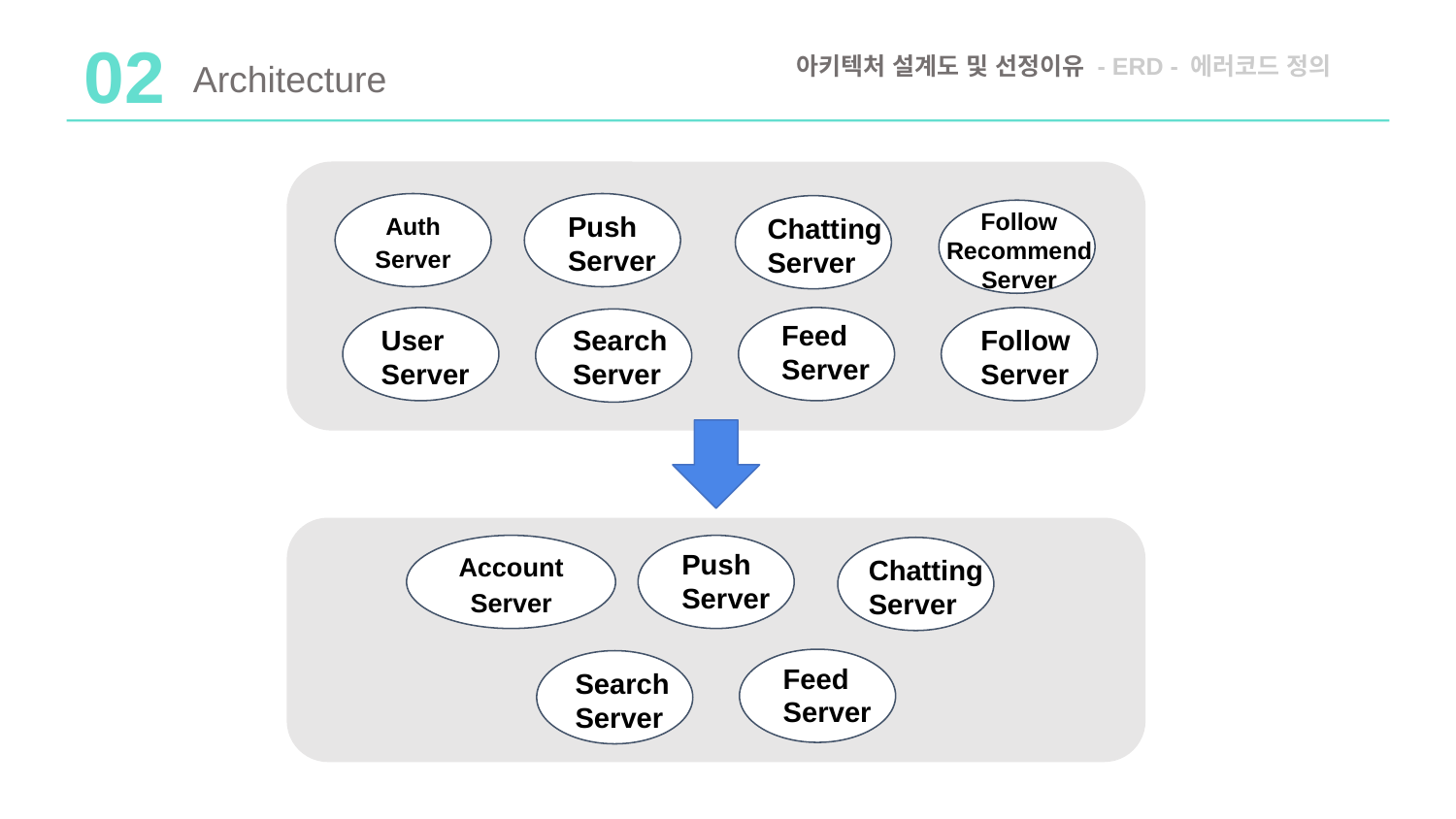

02
아키텍처 설계도 및 선정이유 - ERD - 에러코드 정의
Architecture

Follow Recommend
Server
Auth Server

Push
Server

Chatting
Server

Feed
Server

User
Server
Follow
Server
Search Server

Push
Server

Account Server

Chatting
Server
Feed
Server

Search Server